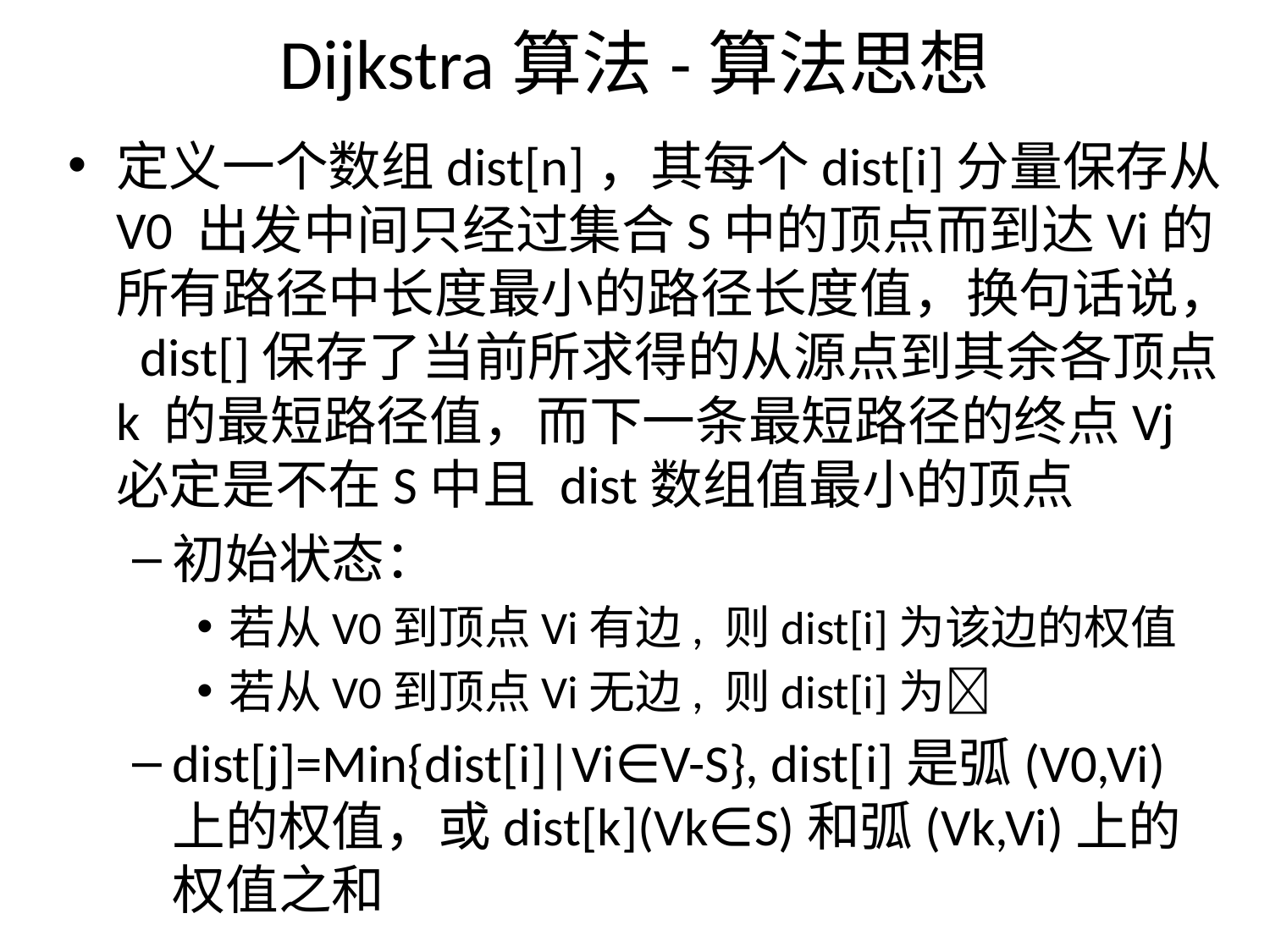

# Dijkstra算法-算法思想
定义一个数组dist[n]，其每个dist[i]分量保存从V0 出发中间只经过集合S中的顶点而到达Vi的所有路径中长度最小的路径长度值，换句话说， dist[]保存了当前所求得的从源点到其余各顶点 k 的最短路径值，而下一条最短路径的终点Vj必定是不在S中且 dist数组值最小的顶点
初始状态：
若从V0到顶点Vi有边, 则dist[i]为该边的权值
若从V0到顶点Vi无边, 则dist[i]为∞
dist[j]=Min{dist[i]|Vi∈V-S}, dist[i]是弧(V0,Vi)上的权值，或dist[k](Vk∈S)和弧(Vk,Vi)上的权值之和